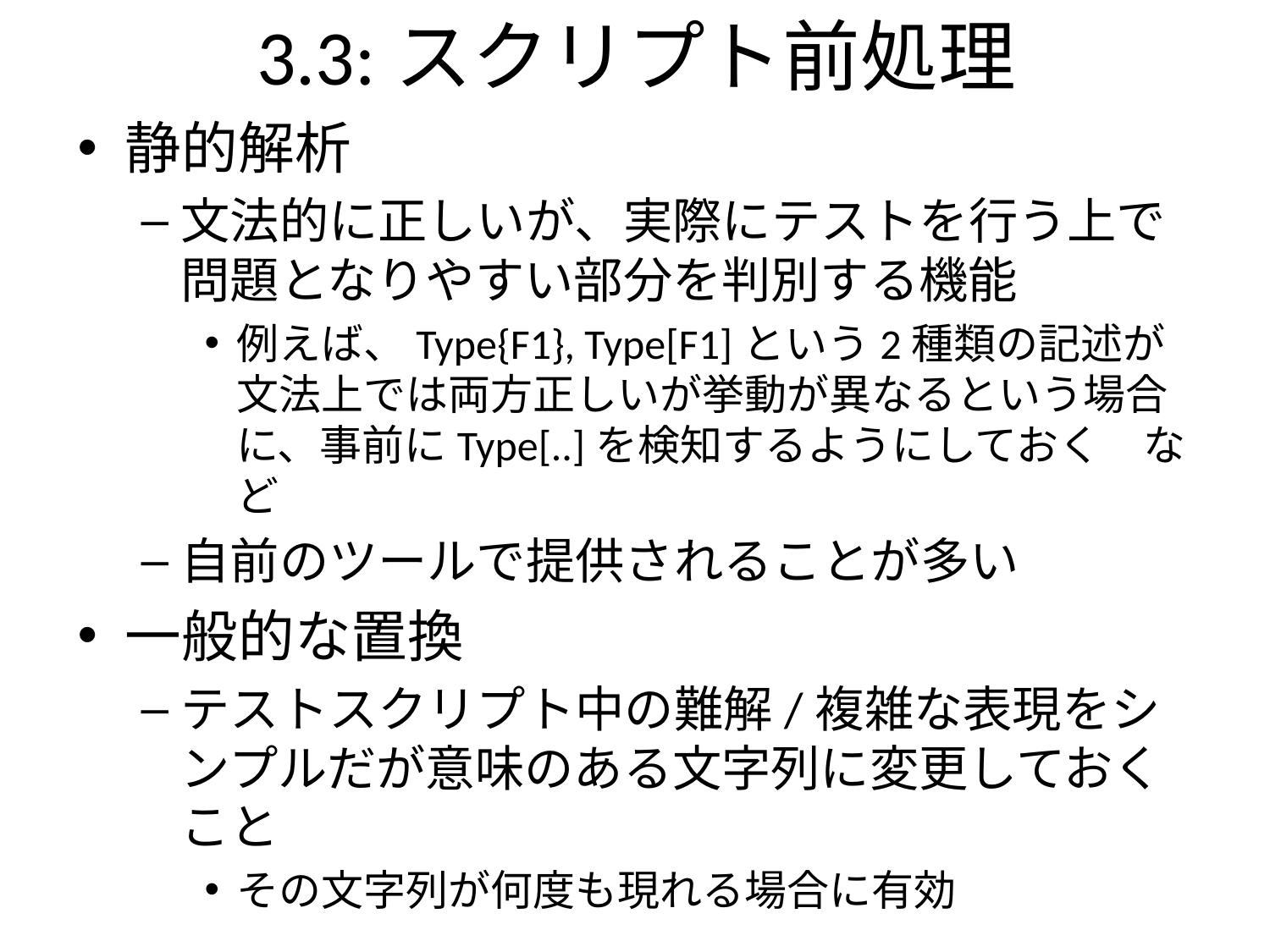

3.3:スクリプト前処理
静的解析
文法的に正しいが、実際にテストを行う上で問題となりやすい部分を判別する機能
例えば、Type{F1}, Type[F1]という2種類の記述が文法上では両方正しいが挙動が異なるという場合に、事前にType[..]を検知するようにしておく　など
自前のツールで提供されることが多い
一般的な置換
テストスクリプト中の難解/複雑な表現をシンプルだが意味のある文字列に変更しておくこと
その文字列が何度も現れる場合に有効